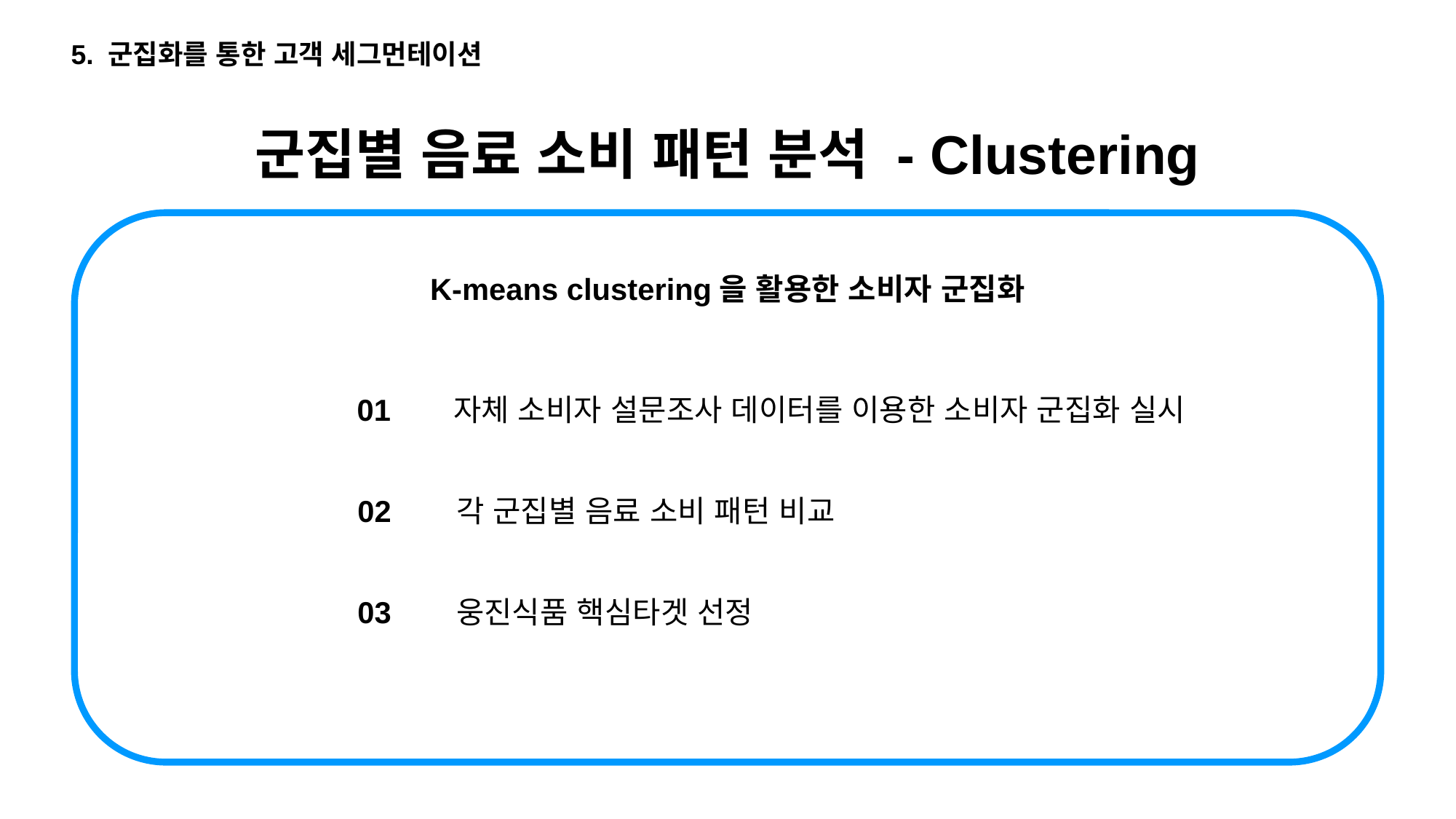

5. 군집화를 통한 고객 세그먼테이션
군집별 음료 소비 패턴 분석 - Clustering

K-means clustering을 활용한 소비자 군집화
01
자체 소비자 설문조사 데이터를 이용한 소비자 군집화 실시
02
각 군집별 음료 소비 패턴 비교
03
웅진식품 핵심타겟 선정